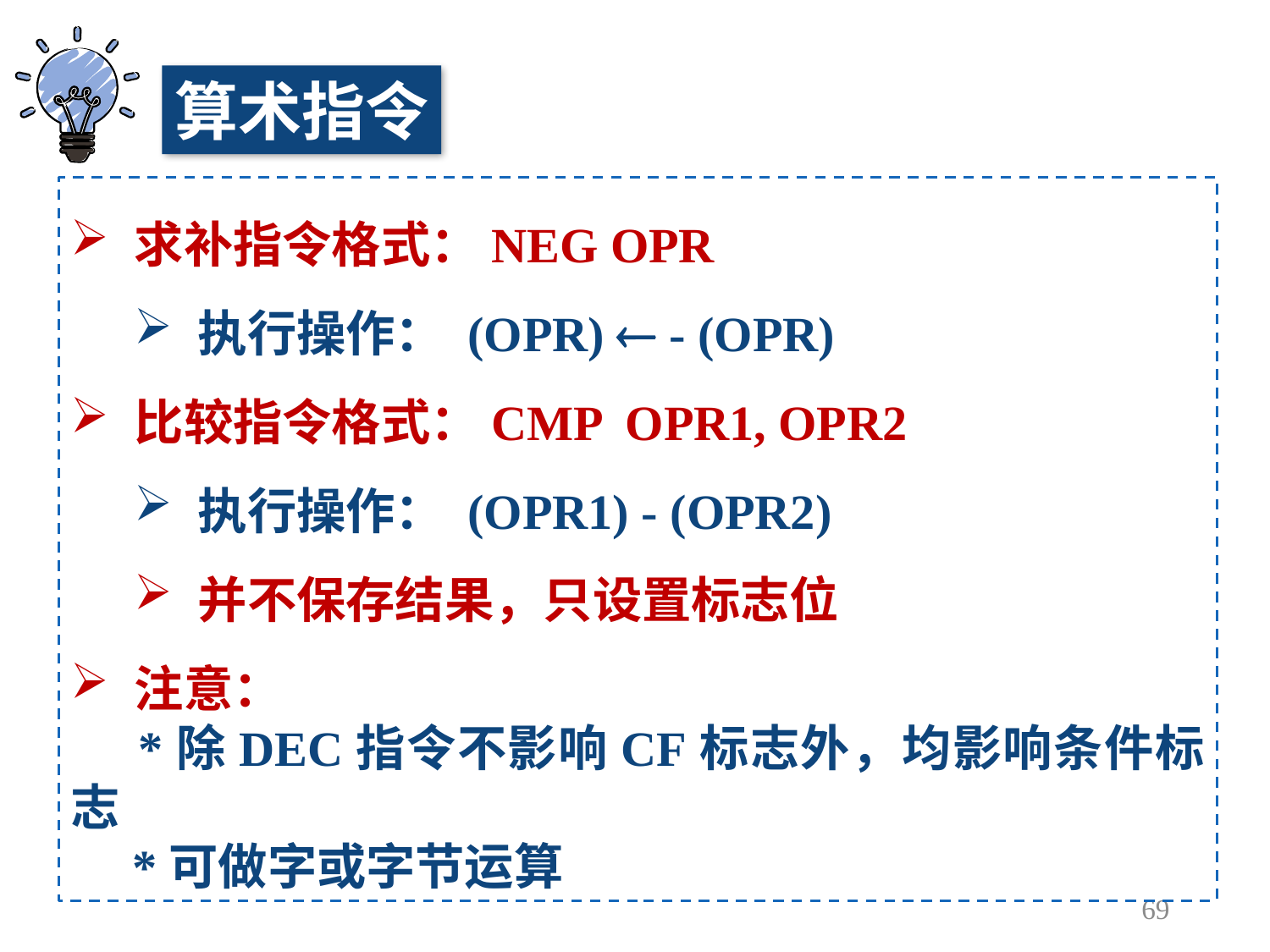

算术指令
求补指令格式：NEG OPR
执行操作： (OPR) ← - (OPR)
比较指令格式：CMP  OPR1, OPR2
执行操作： (OPR1) - (OPR2)
并不保存结果，只设置标志位
注意：
     *除DEC指令不影响CF标志外，均影响条件标志
     *可做字或字节运算
69